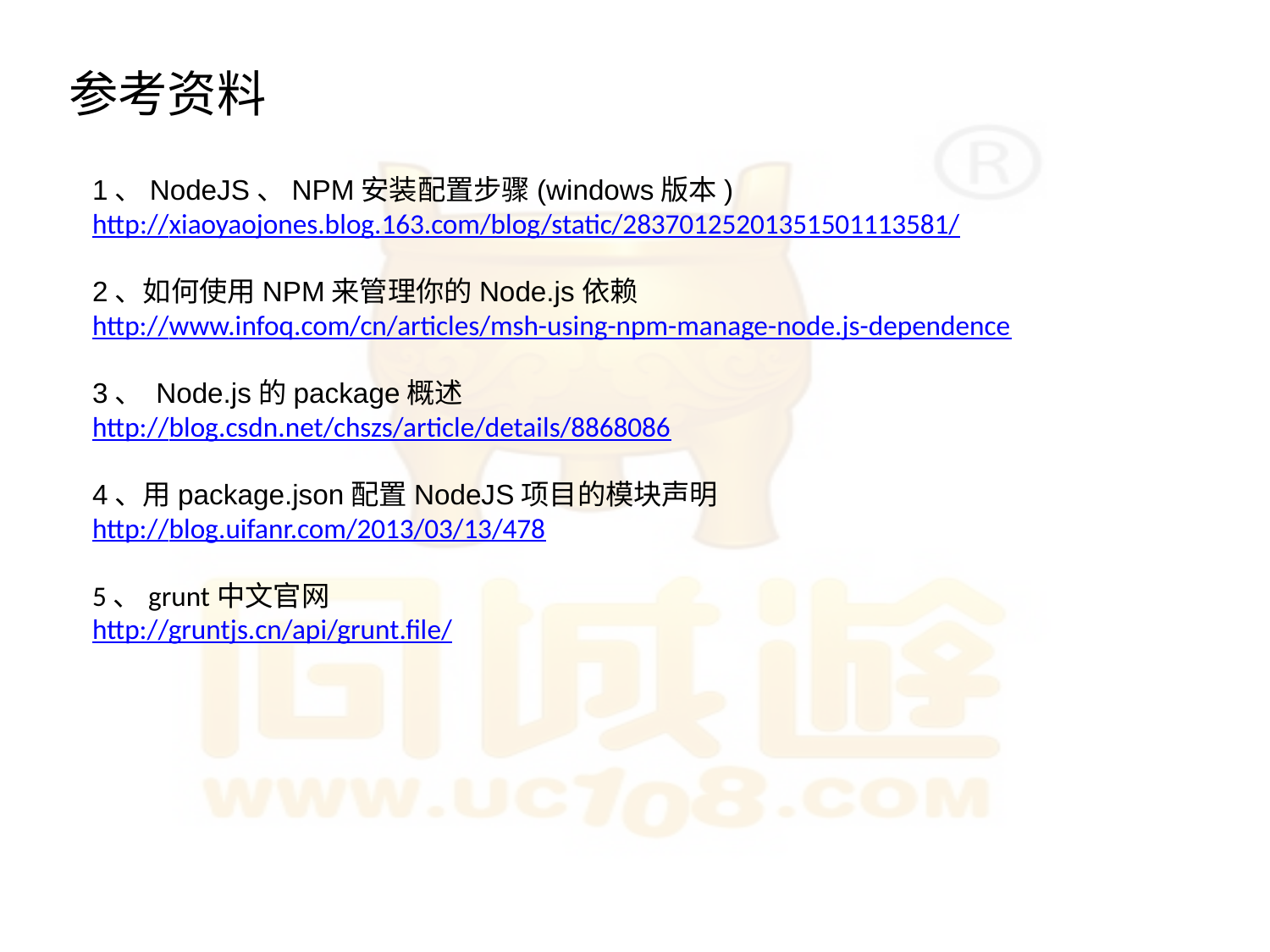

参考资料
1、NodeJS、NPM安装配置步骤(windows版本)
http://xiaoyaojones.blog.163.com/blog/static/28370125201351501113581/

2、如何使用NPM来管理你的Node.js依赖
http://www.infoq.com/cn/articles/msh-using-npm-manage-node.js-dependence

3、 Node.js的package概述
http://blog.csdn.net/chszs/article/details/8868086

4、用package.json配置NodeJS项目的模块声明
http://blog.uifanr.com/2013/03/13/478

5、grunt中文官网
http://gruntjs.cn/api/grunt.file/